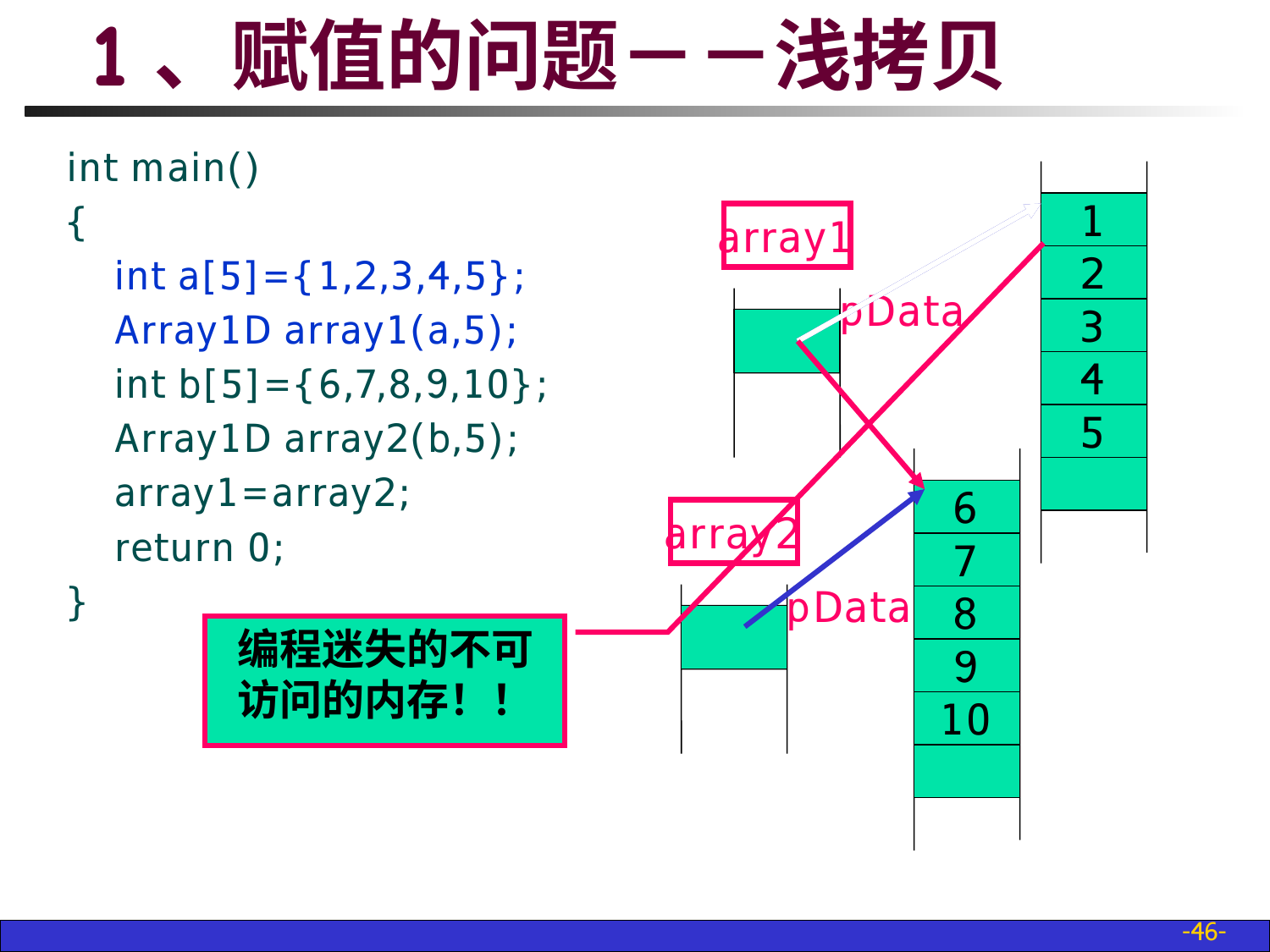

# 1、赋值的问题－－浅拷贝

1
2

3
4
5

int main()
{
	int a[5]={1,2,3,4,5};
	Array1D array1(a,5);
	int b[5]={6,7,8,9,10};
	Array1D array2(b,5);
	array1=array2;
	return 0;
}
array1
pData

6
7

8
9
10

array2
pData

 编程迷失的不可
 访问的内存！！
-46-